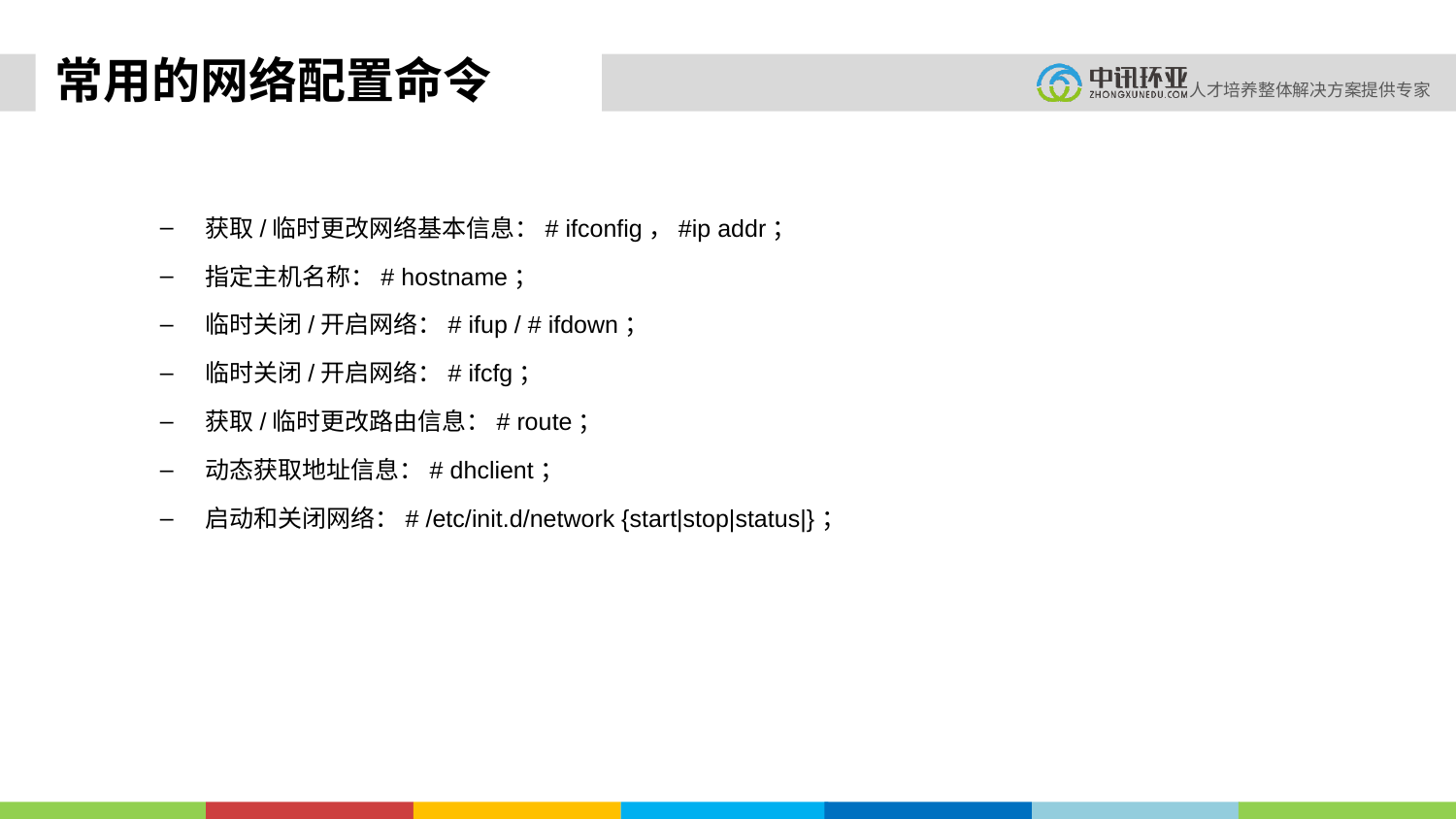

# 常用的网络配置命令
获取/临时更改网络基本信息：# ifconfig，#ip addr；
指定主机名称：# hostname；
临时关闭/开启网络：# ifup / # ifdown；
临时关闭/开启网络：# ifcfg；
获取/临时更改路由信息：# route；
动态获取地址信息：# dhclient；
启动和关闭网络：# /etc/init.d/network {start|stop|status|}；